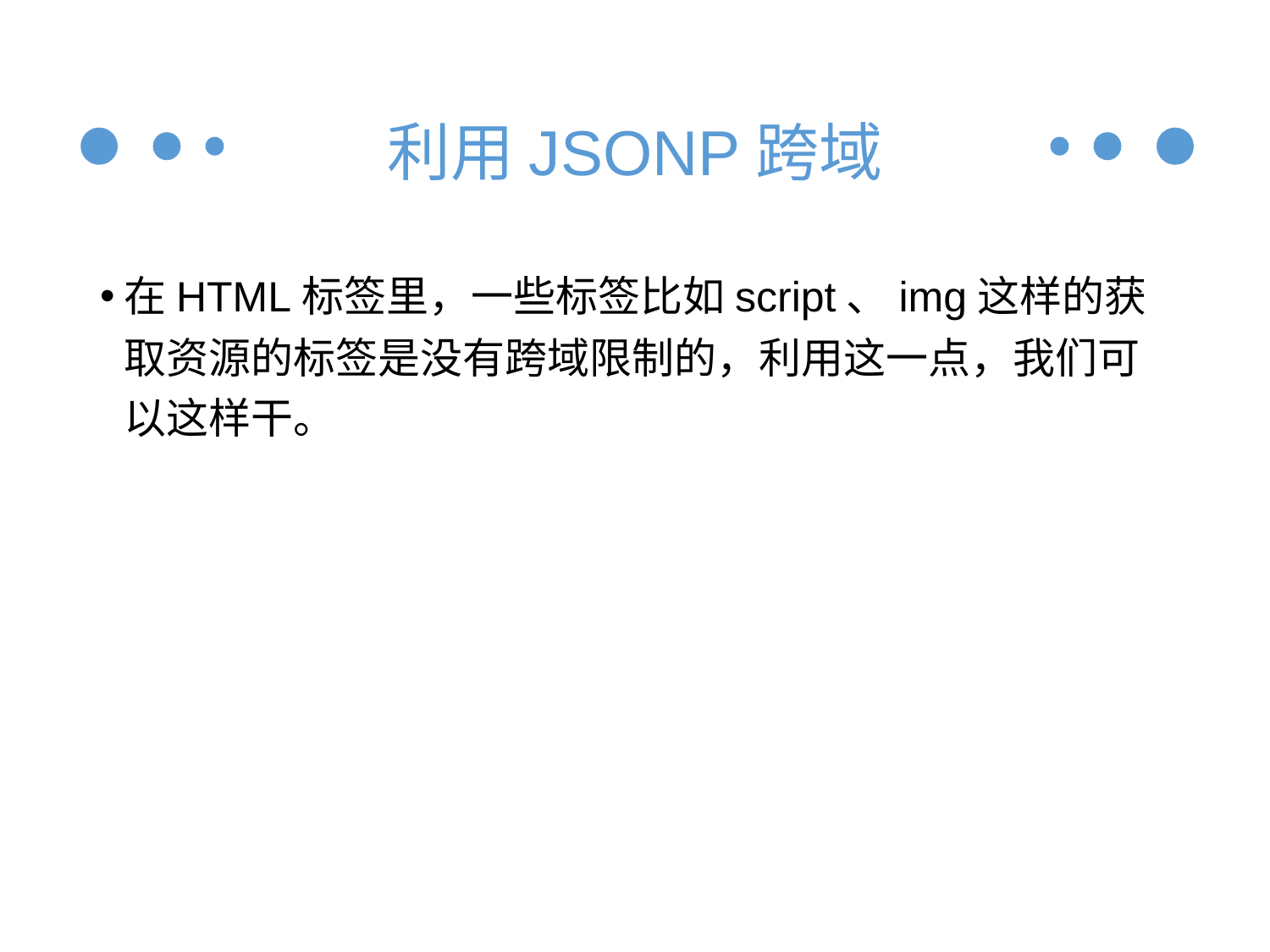

# 利用JSONP跨域
在HTML标签里，一些标签比如script、img这样的获取资源的标签是没有跨域限制的，利用这一点，我们可以这样干。